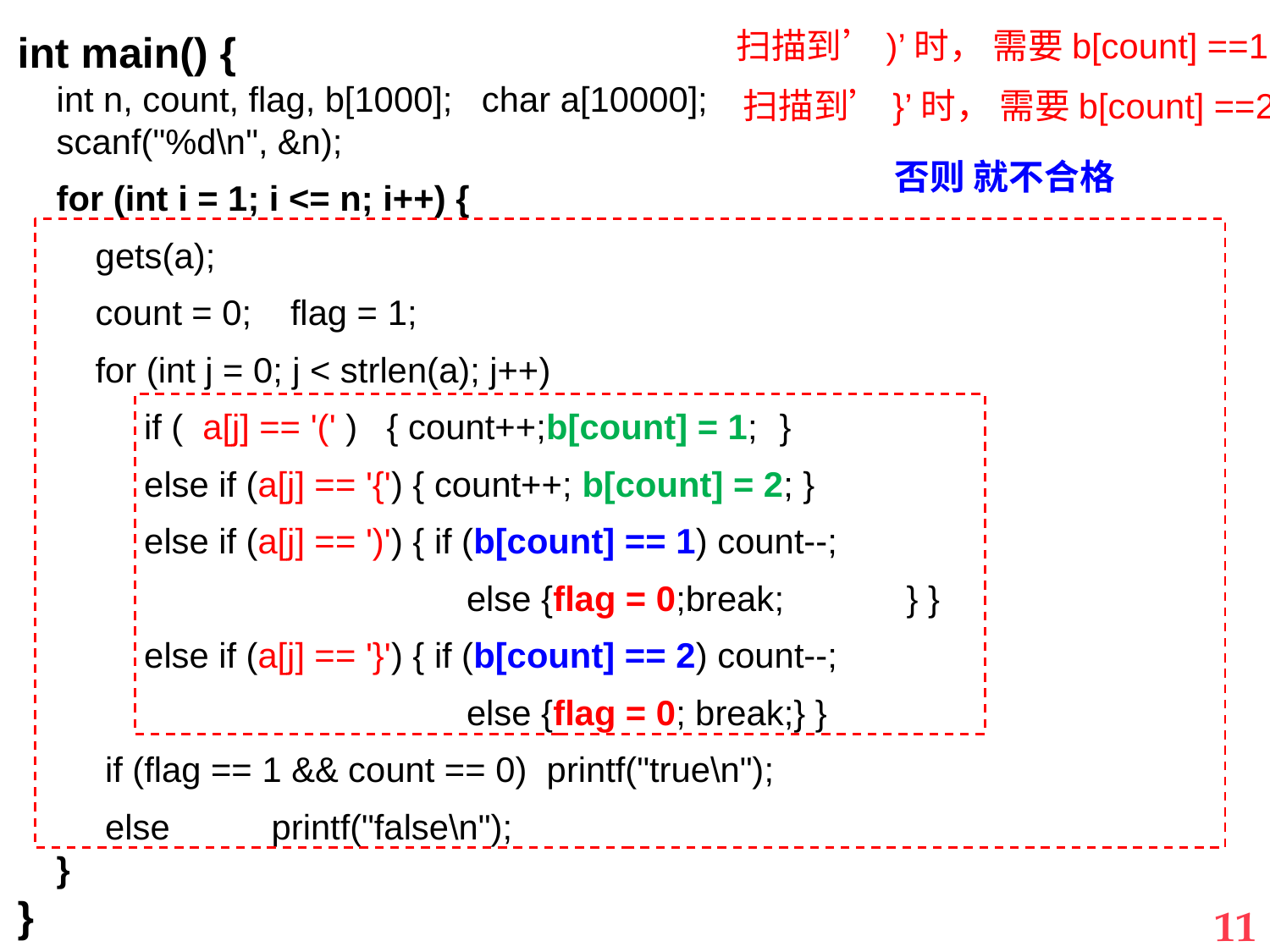

int main() {
    int n, count, flag, b[1000];   char a[10000];
    scanf("%d\n", &n);
    for (int i = 1; i <= n; i++) {
        gets(a);
        count = 0;    flag = 1;
        for (int j = 0; j < strlen(a); j++)
             if (  a[j] == '(' )   { count++;b[count] = 1;	}
             else if (a[j] == '{') { count++; b[count] = 2; }
             else if (a[j] == ')') { if (b[count] == 1) count--;
			       else {flag = 0;break;	} }
             else if (a[j] == '}') { if (b[count] == 2) count--;
			       else {flag = 0; break;} }
         if (flag == 1 && count == 0)  printf("true\n");
         else	printf("false\n");
    }
}
扫描到’)’时， 需要b[count] ==1
扫描到’}’时， 需要b[count] ==2
否则 就不合格